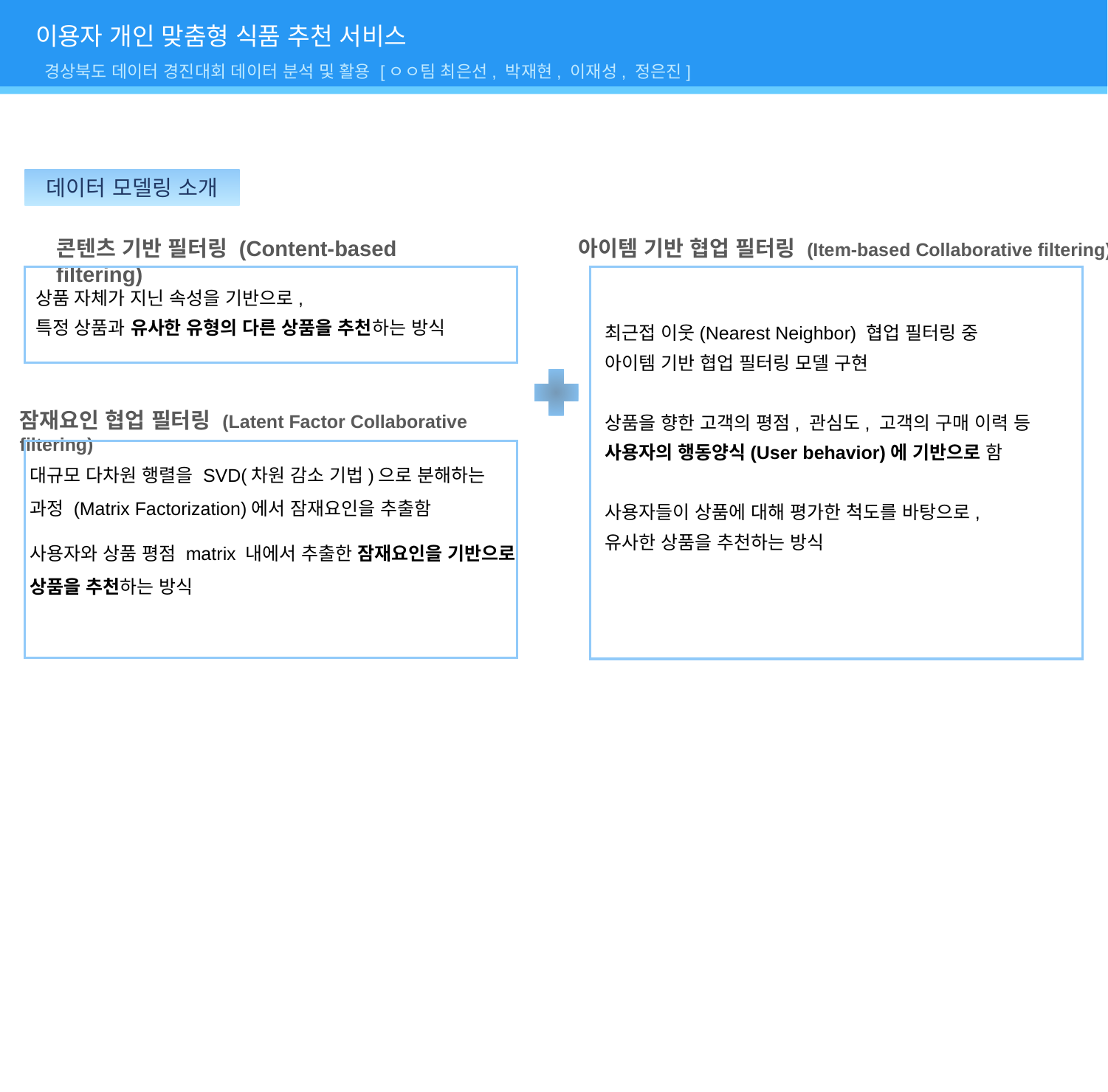

이용자 개인 맞춤형 식품 추천 서비스
 경상북도 데이터 경진대회 데이터 분석 및 활용 [ㅇㅇ팀 최은선, 박재현, 이재성, 정은진]
데이터 모델링 소개

콘텐츠 기반 필터링 (Content-based filtering)
아이템 기반 협업 필터링 (Item-based Collaborative filtering)

상품 자체가 지닌 속성을 기반으로,
특정 상품과 유사한 유형의 다른 상품을 추천하는 방식
최근접 이웃(Nearest Neighbor) 협업 필터링 중
아이템 기반 협업 필터링 모델 구현

상품을 향한 고객의 평점, 관심도, 고객의 구매 이력 등
사용자의 행동양식(User behavior)에 기반으로 함

사용자들이 상품에 대해 평가한 척도를 바탕으로,
유사한 상품을 추천하는 방식

잠재요인 협업 필터링 (Latent Factor Collaborative filtering)

대규모 다차원 행렬을 SVD(차원 감소 기법)으로 분해하는 과정 (Matrix Factorization)에서 잠재요인을 추출함
사용자와 상품 평점 matrix 내에서 추출한 잠재요인을 기반으로 상품을 추천하는 방식